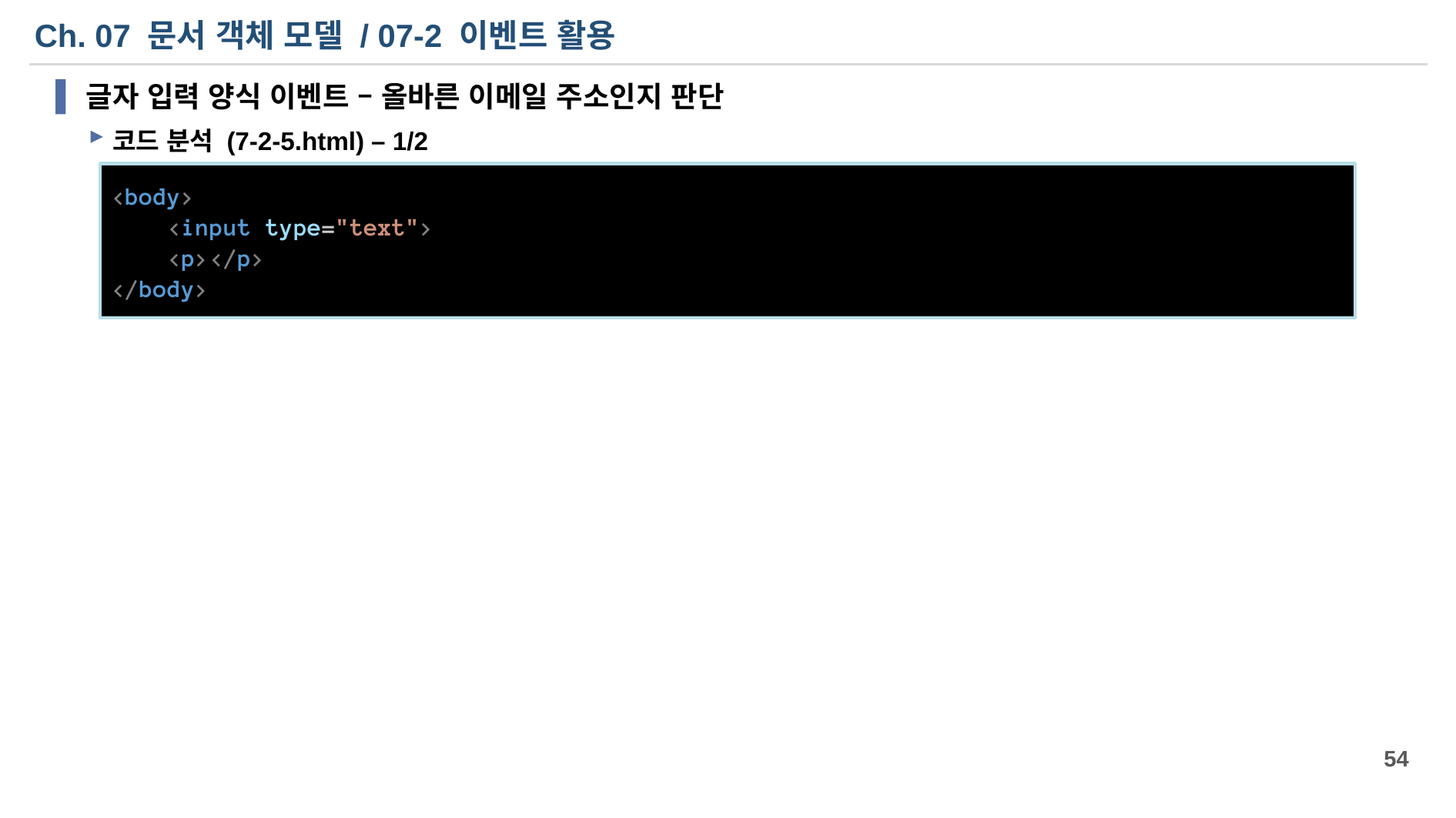

# Ch. 07 문서 객체 모델 / 07-2 이벤트 활용
글자 입력 양식 이벤트 – 올바른 이메일 주소인지 판단
코드 분석 (7-2-5.html) – 1/2
<body>
    <input type="text">
    <p></p>
</body>
54